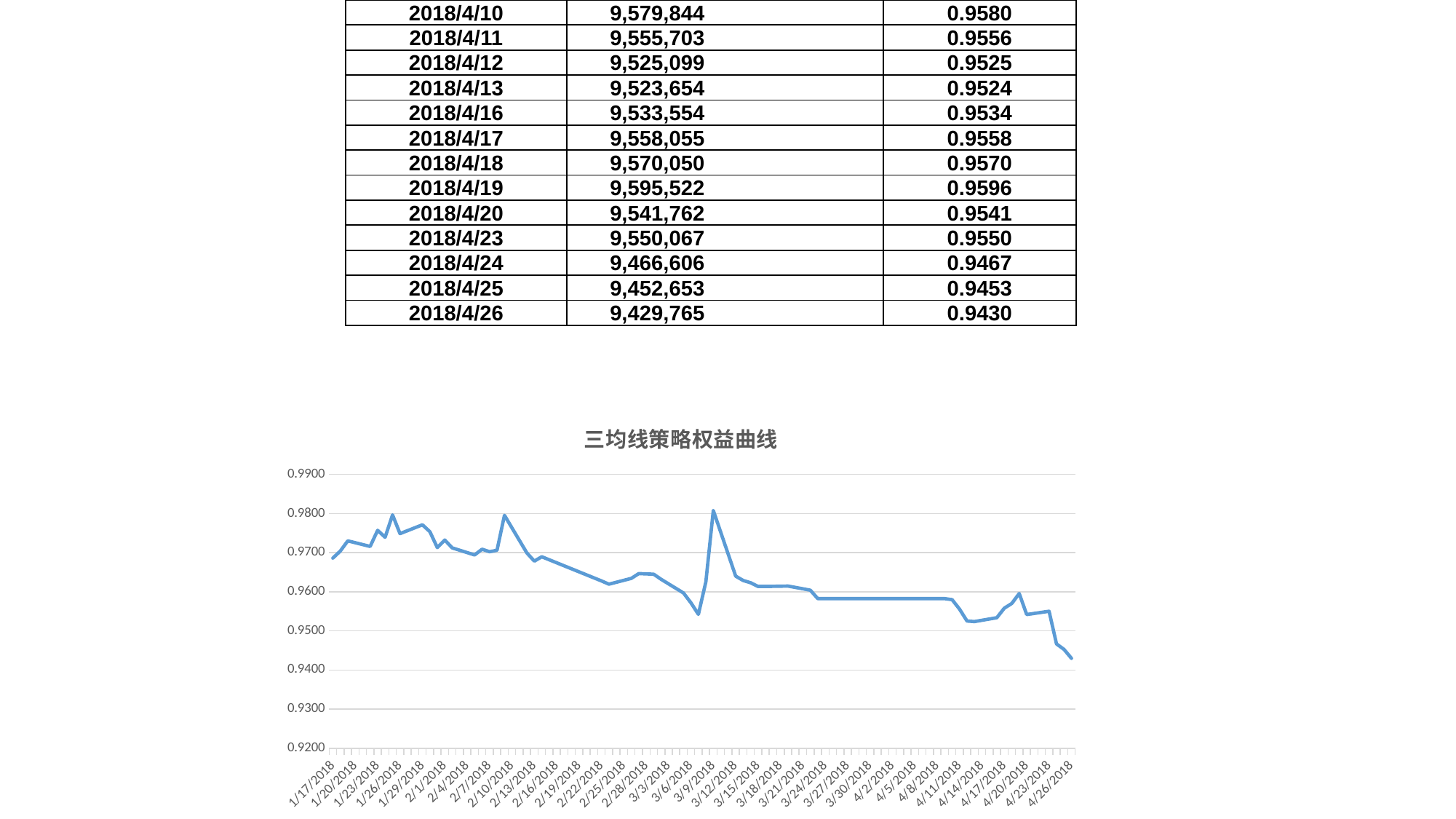

| 2018/4/10 | 9,579,844 | 0.9580 |
| --- | --- | --- |
| 2018/4/11 | 9,555,703 | 0.9556 |
| 2018/4/12 | 9,525,099 | 0.9525 |
| 2018/4/13 | 9,523,654 | 0.9524 |
| 2018/4/16 | 9,533,554 | 0.9534 |
| 2018/4/17 | 9,558,055 | 0.9558 |
| 2018/4/18 | 9,570,050 | 0.9570 |
| 2018/4/19 | 9,595,522 | 0.9596 |
| 2018/4/20 | 9,541,762 | 0.9541 |
| 2018/4/23 | 9,550,067 | 0.9550 |
| 2018/4/24 | 9,466,606 | 0.9467 |
| 2018/4/25 | 9,452,653 | 0.9453 |
| 2018/4/26 | 9,429,765 | 0.9430 |

### Chart: 三均线策略权益曲线

| Category |  |
|---|---|
| 43117 | 0.9685921 |
| 43118 | 0.9704061 |
| 43119 | 0.9729899 |
| 43122 | 0.9715728 |
| 43123 | 0.9756827 |
| 43124 | 0.9739233 |
| 43125 | 0.9796411 |
| 43126 | 0.974845484 |
| 43129 | 0.9771011279999999 |
| 43130 | 0.975339992 |
| 43131 | 0.971282791 |
| 43132 | 0.973213091 |
| 43133 | 0.9712003 |
| 43136 | 0.969407653 |
| 43137 | 0.97086309 |
| 43138 | 0.9702242390000001 |
| 43139 | 0.9706020529999999 |
| 43140 | 0.9795265 |
| 43143 | 0.9699243 |
| 43144 | 0.967817418 |
| 43145 | 0.968941818 |
| 43153 | 0.9627659 |
| 43154 | 0.961939563 |
| 43157 | 0.963421025 |
| 43158 | 0.9646383 |
| 43159 | 0.9645561 |
| 43160 | 0.9644799 |
| 43161 | 0.9631738 |
| 43164 | 0.9596808 |
| 43165 | 0.9571733 |
| 43166 | 0.9542127 |
| 43167 | 0.9625546 |
| 43168 | 0.9807634 |
| 43171 | 0.9639849 |
| 43172 | 0.9628753 |
| 43173 | 0.9622938 |
| 43174 | 0.9613579 |
| 43175 | 0.9613579 |
| 43178 | 0.9614515 |
| 43179 | 0.9611131 |
| 43181 | 0.9604011 |
| 43182 | 0.9582498 |
| 43185 | 0.9582498 |
| 43186 | 0.9582498 |
| 43187 | 0.9582498 |
| 43188 | 0.9582498 |
| 43189 | 0.9582498 |
| 43192 | 0.9582498 |
| 43193 | 0.9582498 |
| 43194 | 0.9582498 |
| 43195 | 0.9582498 |
| 43196 | 0.9582498 |
| 43197 | 0.9582498 |
| 43198 | 0.9582498 |
| 43199 | 0.9582498 |
| 43200 | 0.9579844 |
| 43201 | 0.9555703 |
| 43202 | 0.9525099 |
| 43203 | 0.9523654 |
| 43206 | 0.9533554 |
| 43207 | 0.9558055 |
| 43208 | 0.957005 |
| 43209 | 0.9595522 |
| 43210 | 0.9541762 |
| 43213 | 0.9550067 |
| 43214 | 0.9466606 |
| 43215 | 0.9452653 |
| 43216 | 0.9429765 |